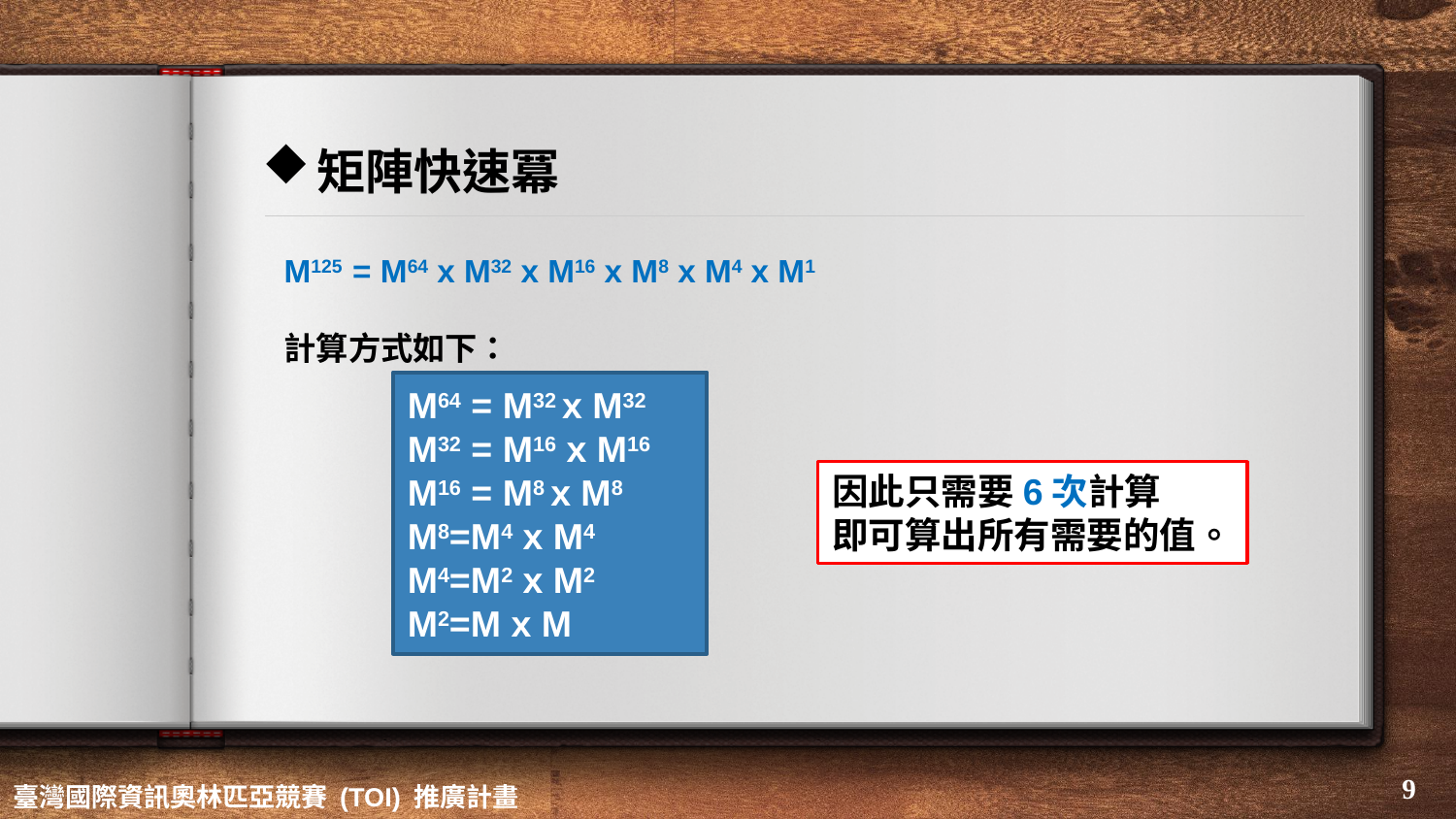

# 矩陣快速冪
M125  = M64 x M32 x M16 x M8 x M4 x M1

計算方式如下：

M64 = M32 x M32
M32 = M16 x M16
M16 = M8 x M8
M8=M4 x M4
M4=M2 x M2
M2=M x M
因此只需要6次計算
即可算出所有需要的值。
9